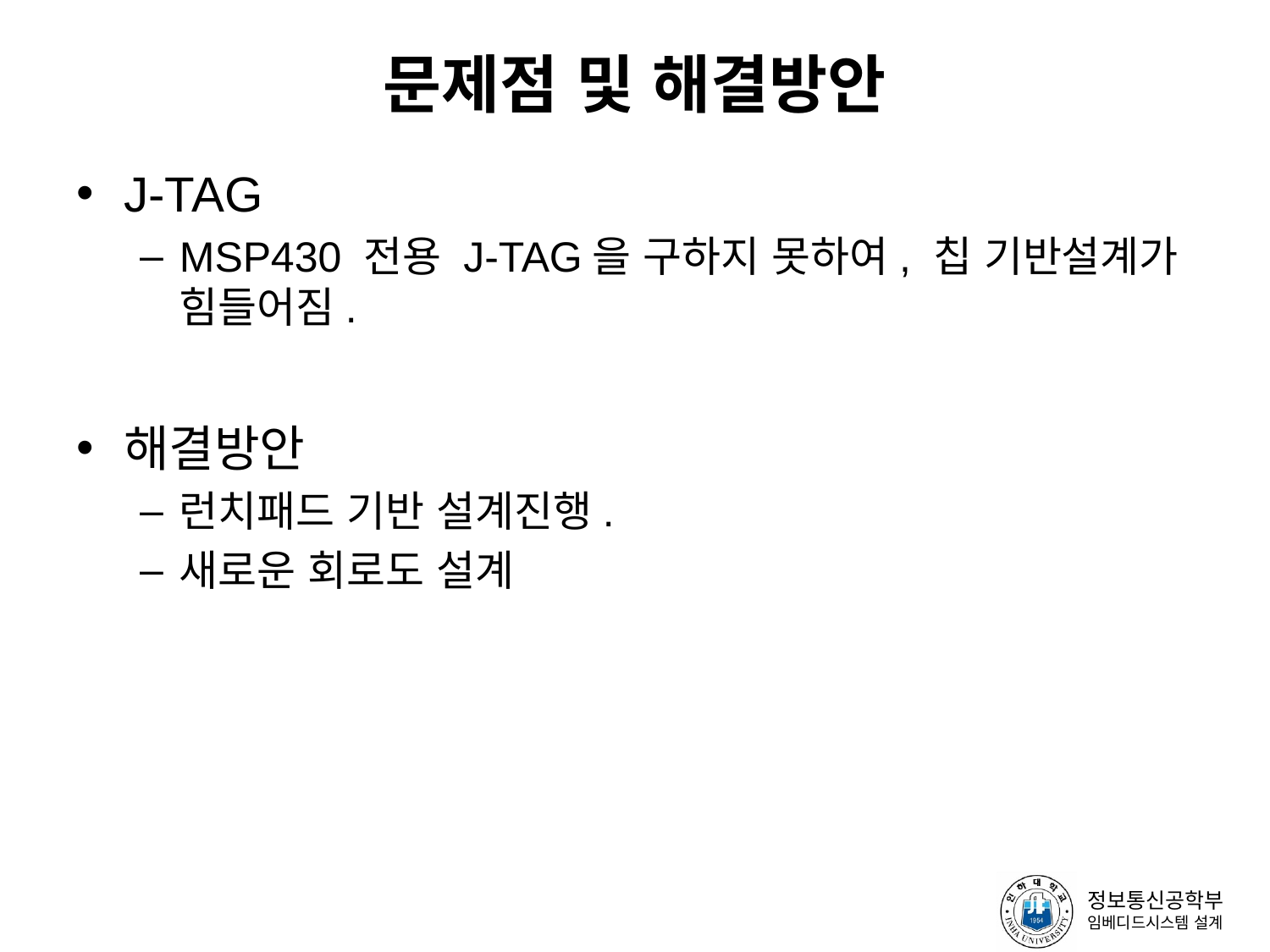

# 문제점 및 해결방안
J-TAG
MSP430 전용 J-TAG을 구하지 못하여, 칩 기반설계가 힘들어짐.

해결방안
런치패드 기반 설계진행.
새로운 회로도 설계